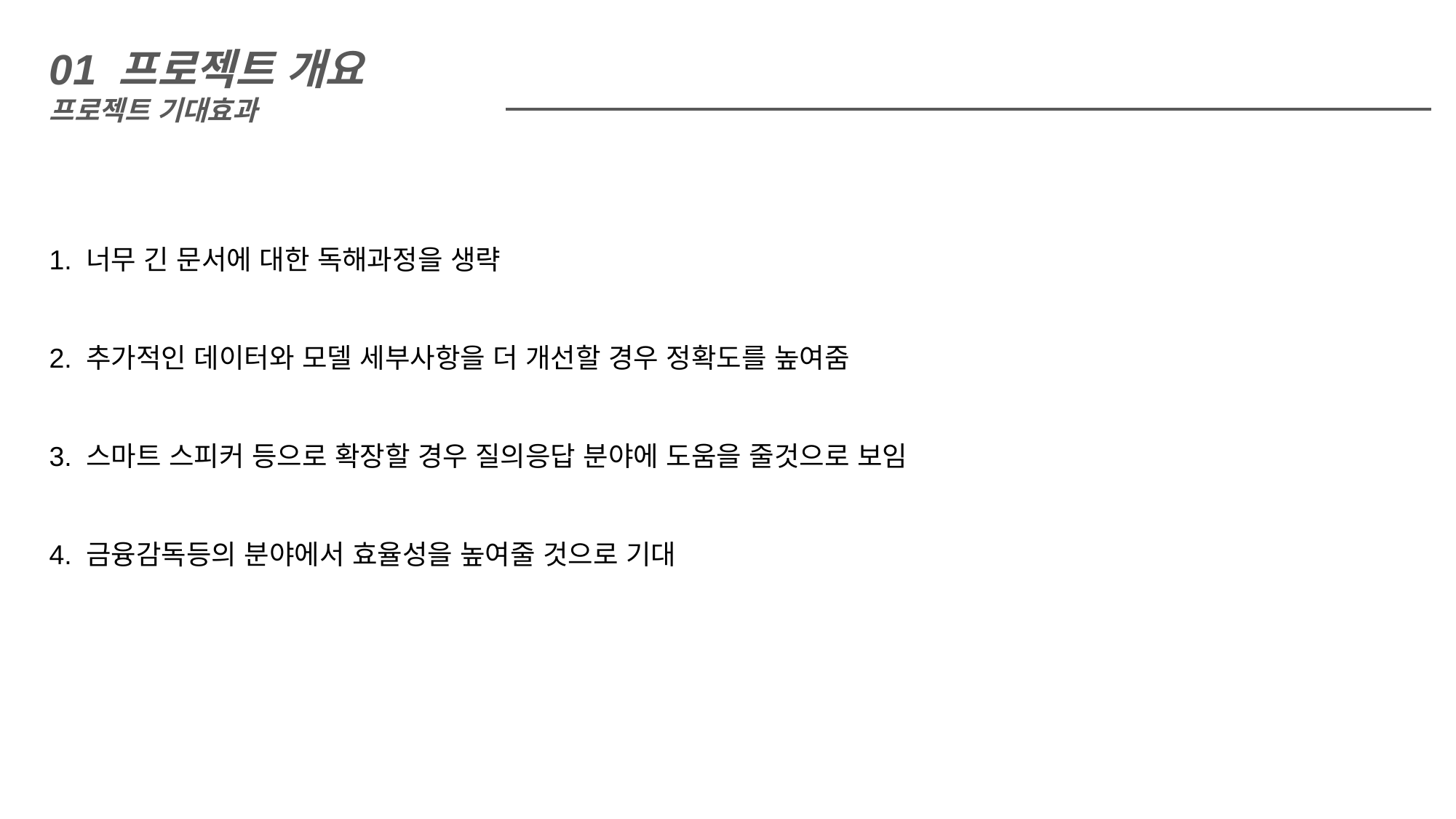

01 프로젝트 개요
프로젝트 기대효과
1. 너무 긴 문서에 대한 독해과정을 생략

2. 추가적인 데이터와 모델 세부사항을 더 개선할 경우 정확도를 높여줌

3. 스마트 스피커 등으로 확장할 경우 질의응답 분야에 도움을 줄것으로 보임

4. 금융감독등의 분야에서 효율성을 높여줄 것으로 기대